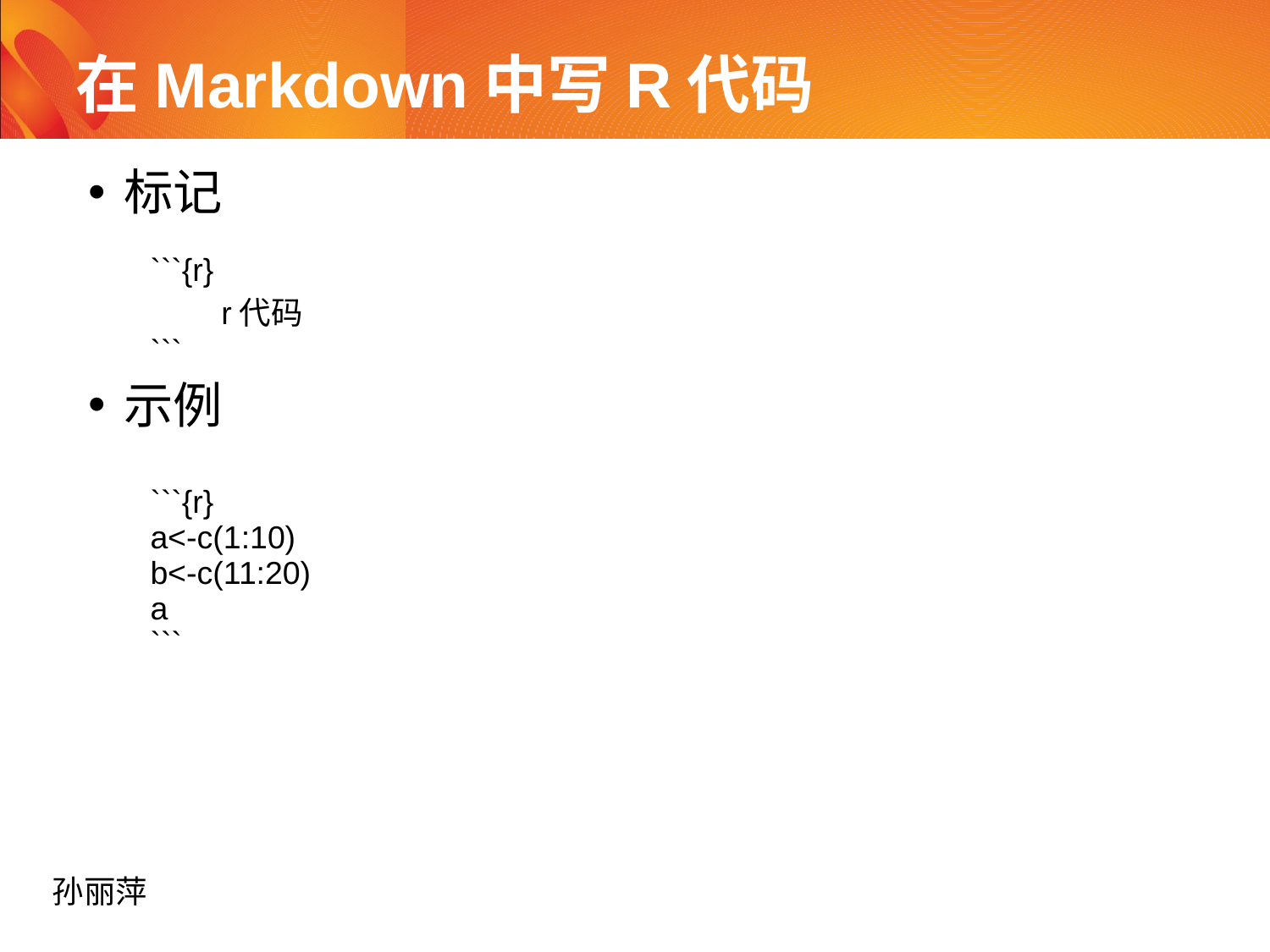

# 在Markdown中写R代码
标记

示例

| ```{r} r代码 ``` |
| --- |
| ```{r} a<-c(1:10) b<-c(11:20) a ``` |
| --- |
10